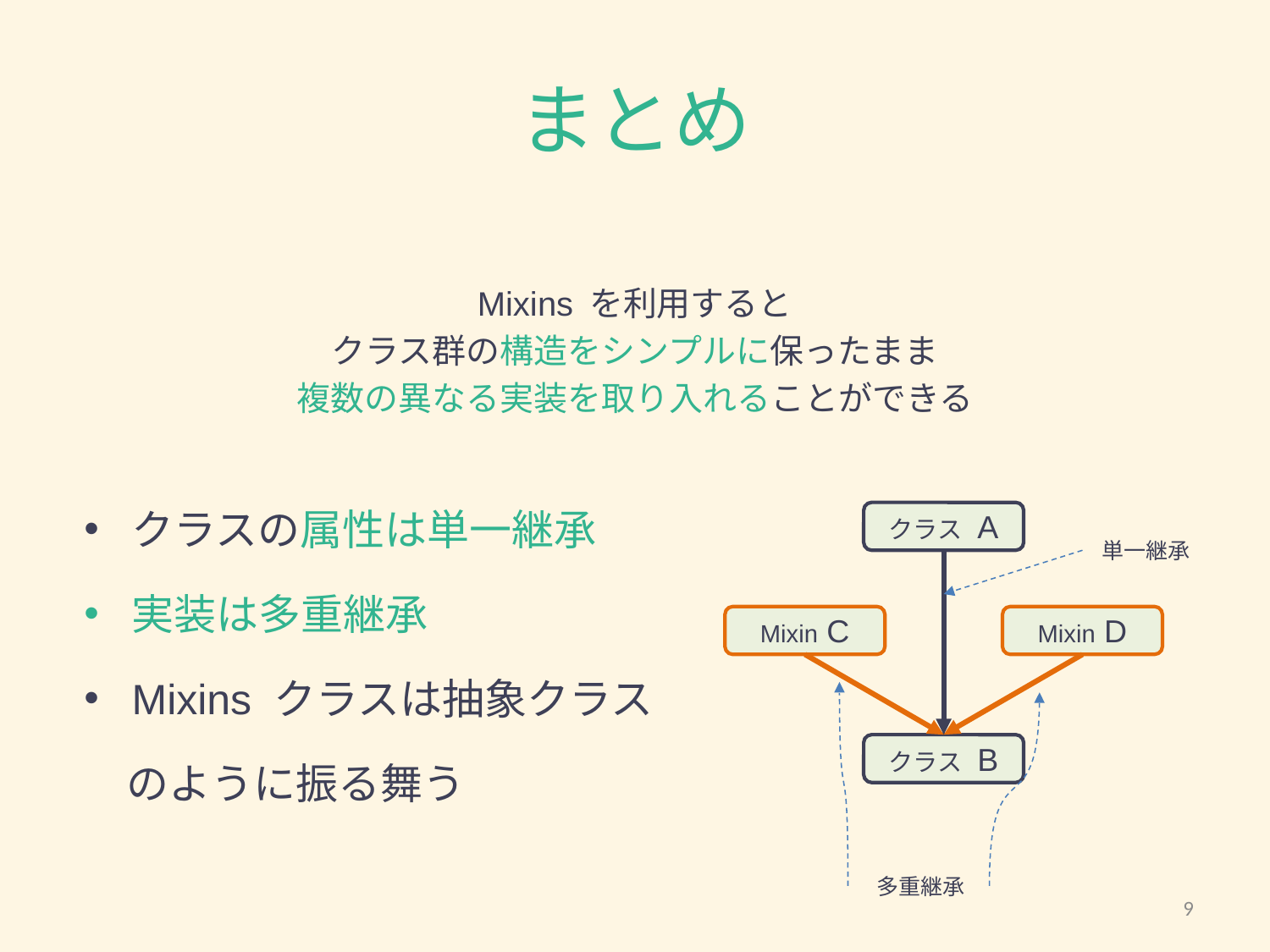

# まとめ
Mixins を利用すると
クラス群の構造をシンプルに保ったまま
複数の異なる実装を取り入れることができる
クラスの属性は単一継承
実装は多重継承
Mixins クラスは抽象クラス
　のように振る舞う
クラス A
Mixin C
Mixin D
クラス B
単一継承
多重継承
9